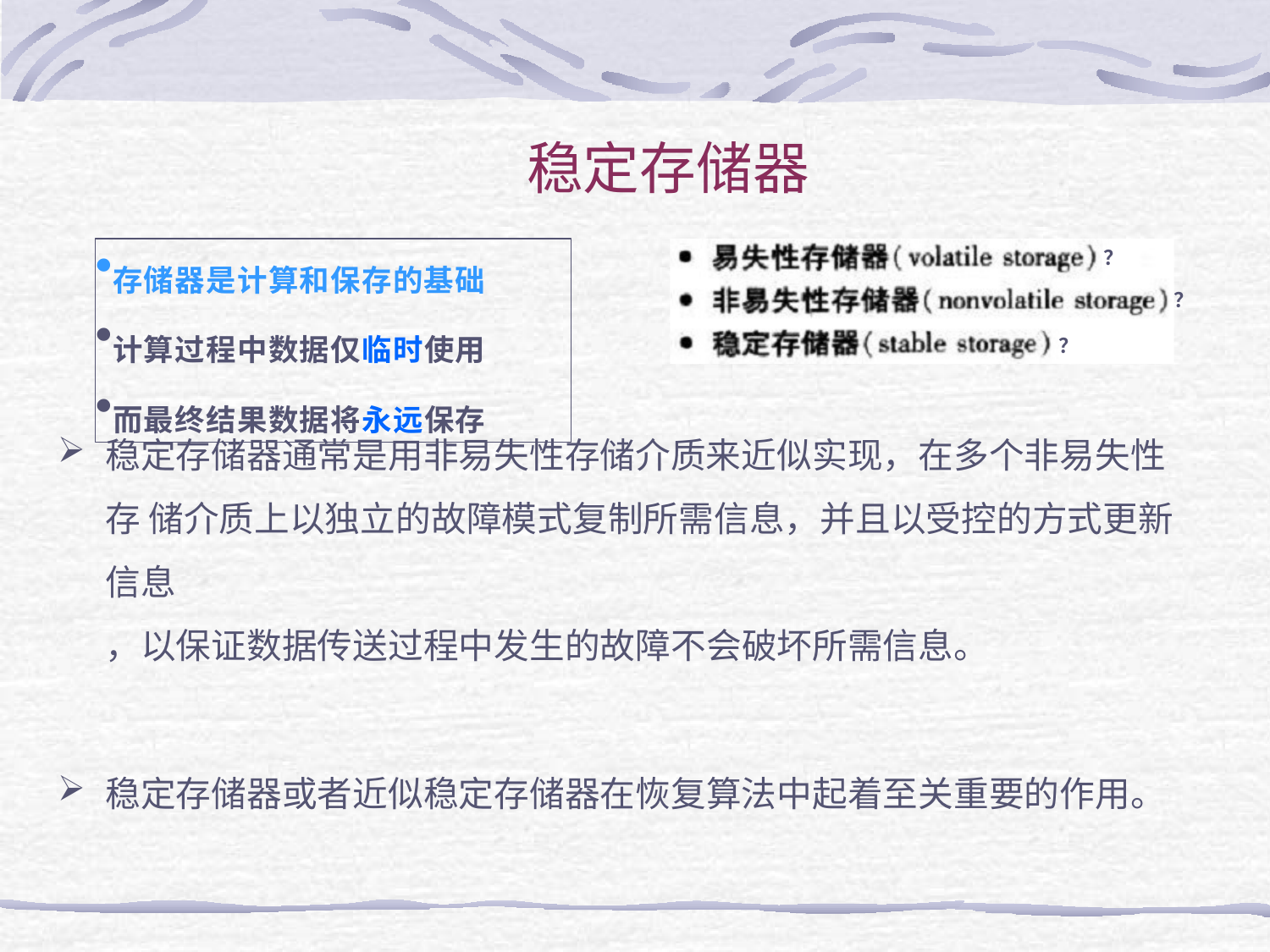

# 稳定存储器
存储器是计算和保存的基础
计算过程中数据仅临时使用
而最终结果数据将永远保存

？
？
？
稳定存储器通常是用非易失性存储介质来近似实现，在多个非易失性存 储介质上以独立的故障模式复制所需信息，并且以受控的方式更新信息
，以保证数据传送过程中发生的故障不会破坏所需信息。

稳定存储器或者近似稳定存储器在恢复算法中起着至关重要的作用。